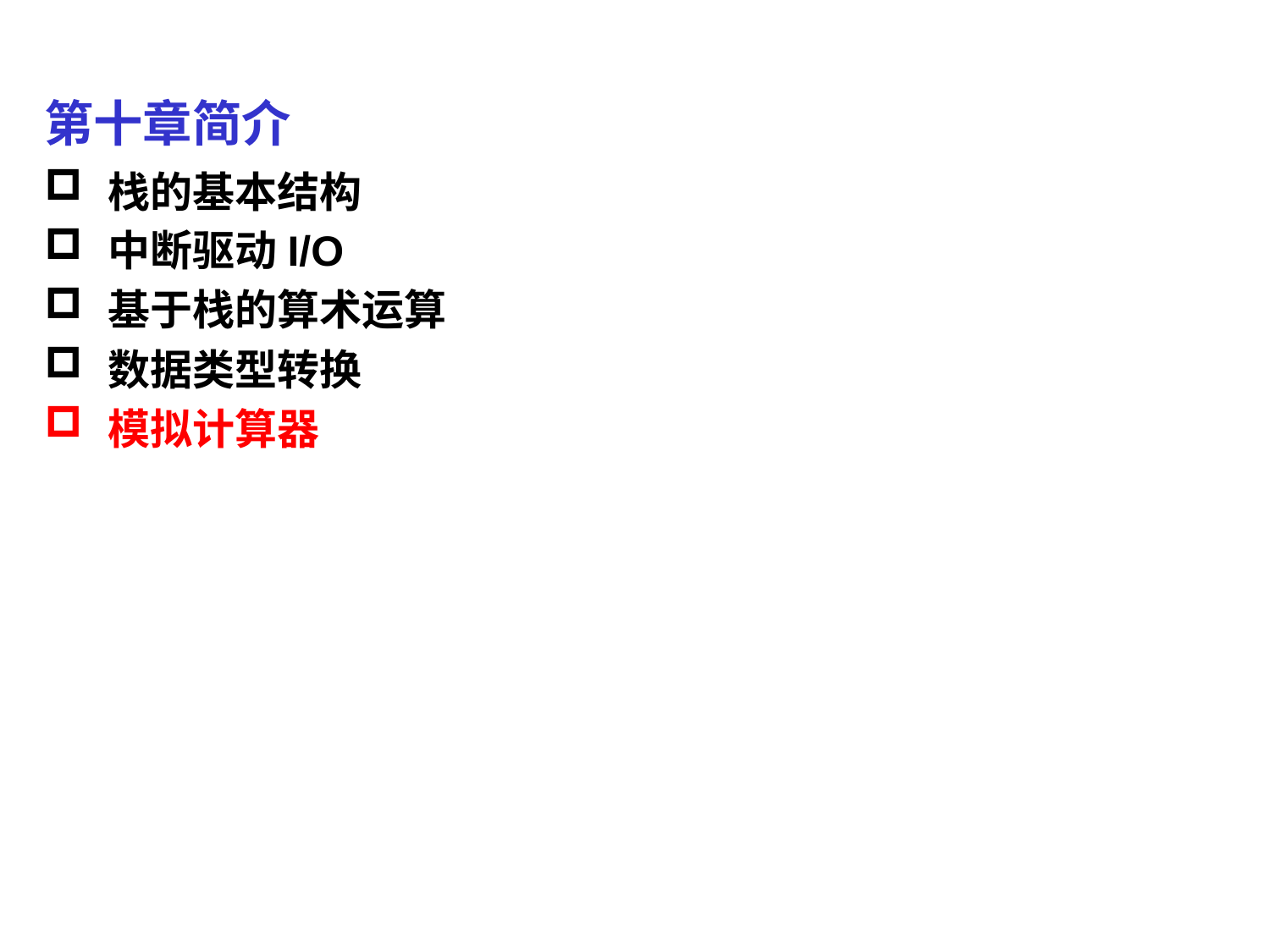

# 第十章简介
栈的基本结构
中断驱动I/O
基于栈的算术运算
数据类型转换
模拟计算器